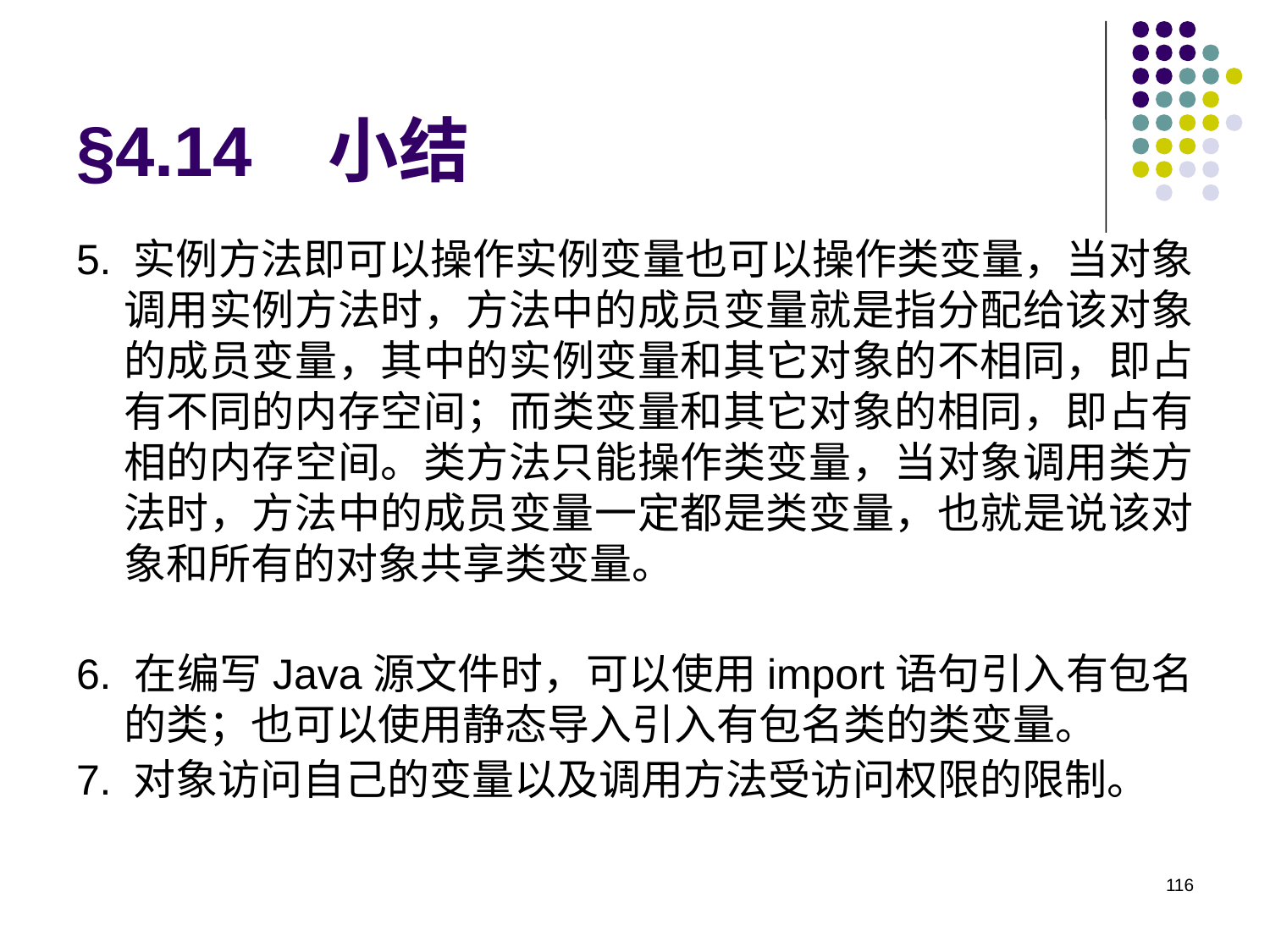

# §4.14   小结
5. 实例方法即可以操作实例变量也可以操作类变量，当对象调用实例方法时，方法中的成员变量就是指分配给该对象的成员变量，其中的实例变量和其它对象的不相同，即占有不同的内存空间；而类变量和其它对象的相同，即占有相的内存空间。类方法只能操作类变量，当对象调用类方法时，方法中的成员变量一定都是类变量，也就是说该对象和所有的对象共享类变量。

6. 在编写Java源文件时，可以使用import语句引入有包名的类；也可以使用静态导入引入有包名类的类变量。
7. 对象访问自己的变量以及调用方法受访问权限的限制。

116